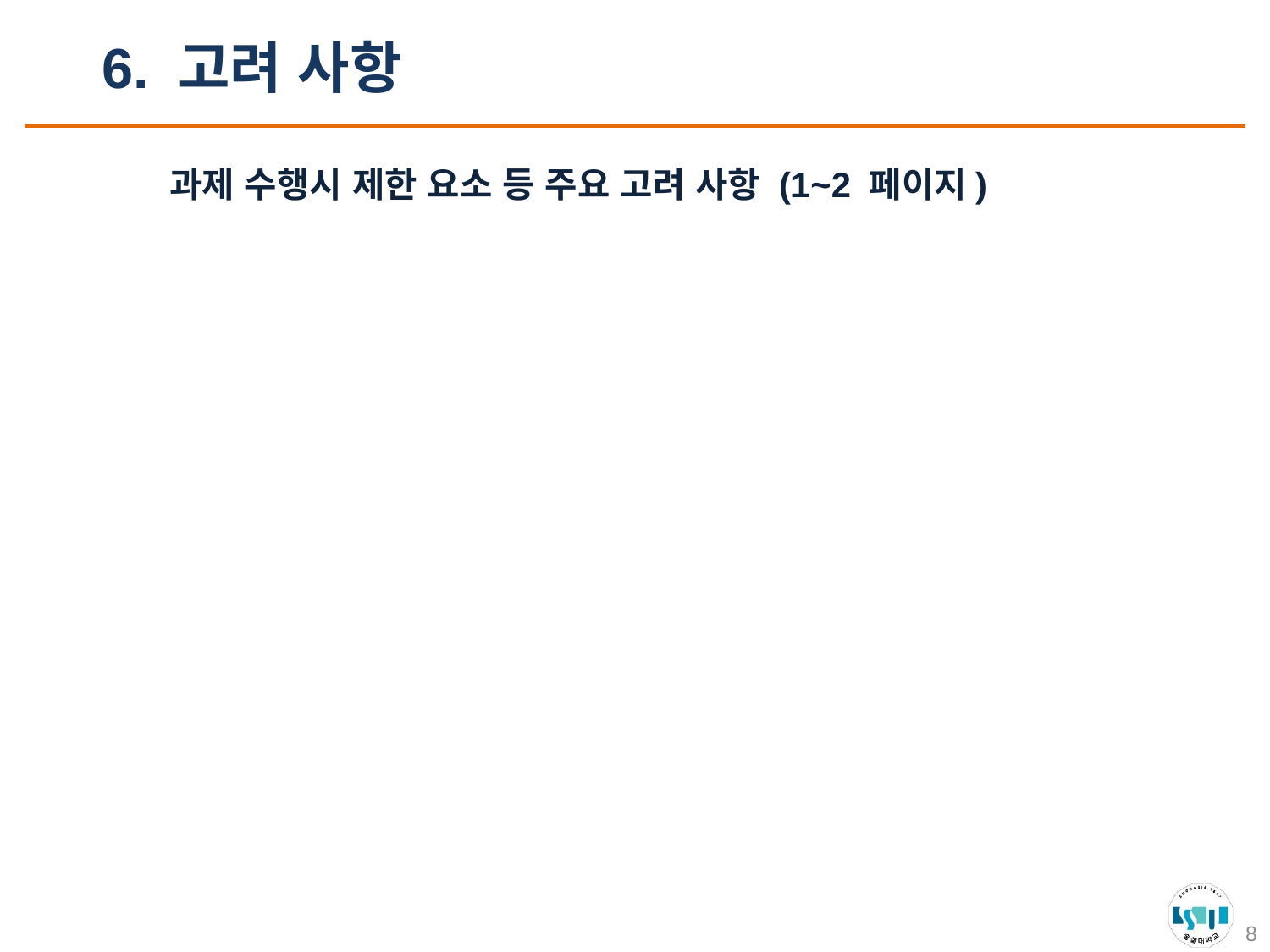

6. 고려 사항
과제 수행시 제한 요소 등 주요 고려 사항 (1~2 페이지)
8